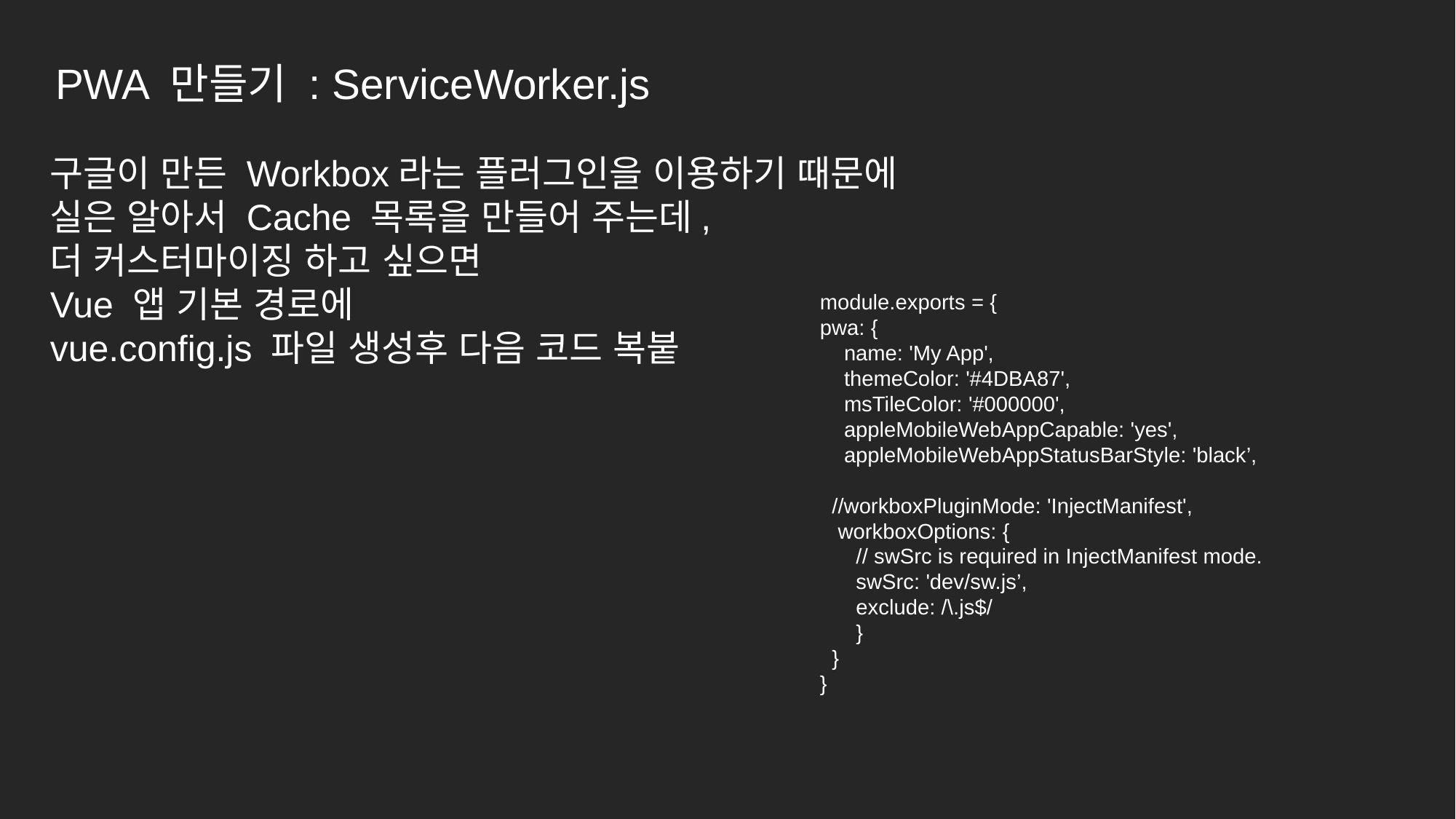

PWA 만들기 : ServiceWorker.js
구글이 만든 Workbox라는 플러그인을 이용하기 때문에
실은 알아서 Cache 목록을 만들어 주는데,
더 커스터마이징 하고 싶으면
Vue 앱 기본 경로에
vue.config.js 파일 생성후 다음 코드 복붙

module.exports = {
pwa: {
    name: 'My App',
    themeColor: '#4DBA87',
    msTileColor: '#000000',
    appleMobileWebAppCapable: 'yes',
    appleMobileWebAppStatusBarStyle: 'black’,

  //workboxPluginMode: 'InjectManifest',
   workboxOptions: {
      // swSrc is required in InjectManifest mode.
      swSrc: 'dev/sw.js’,
      exclude: /\.js$/
      }
  }
}